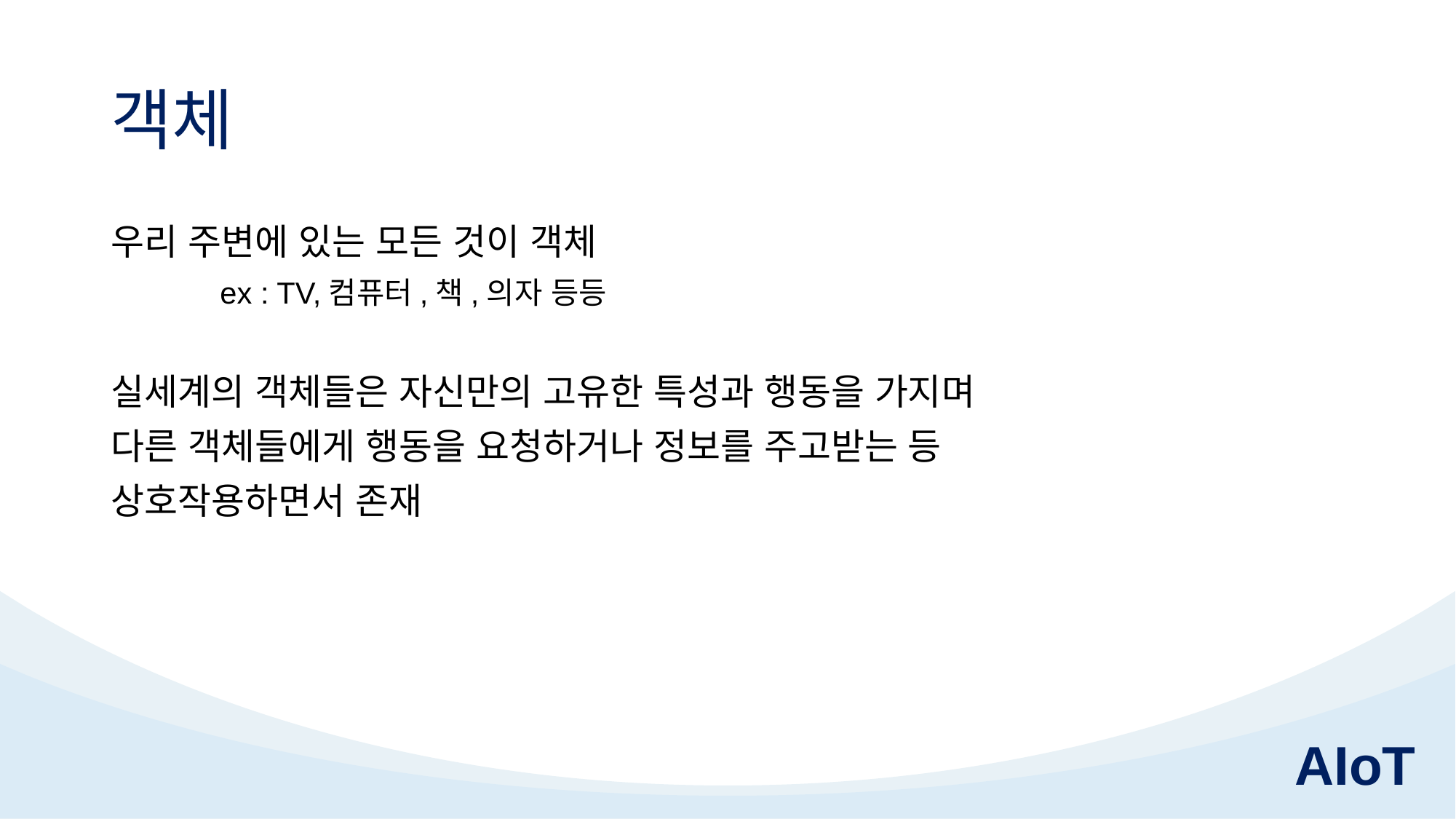

# 객체
우리 주변에 있는 모든 것이 객체
	ex : TV,컴퓨터,책,의자 등등

실세계의 객체들은 자신만의 고유한 특성과 행동을 가지며
다른 객체들에게 행동을 요청하거나 정보를 주고받는 등
상호작용하면서 존재